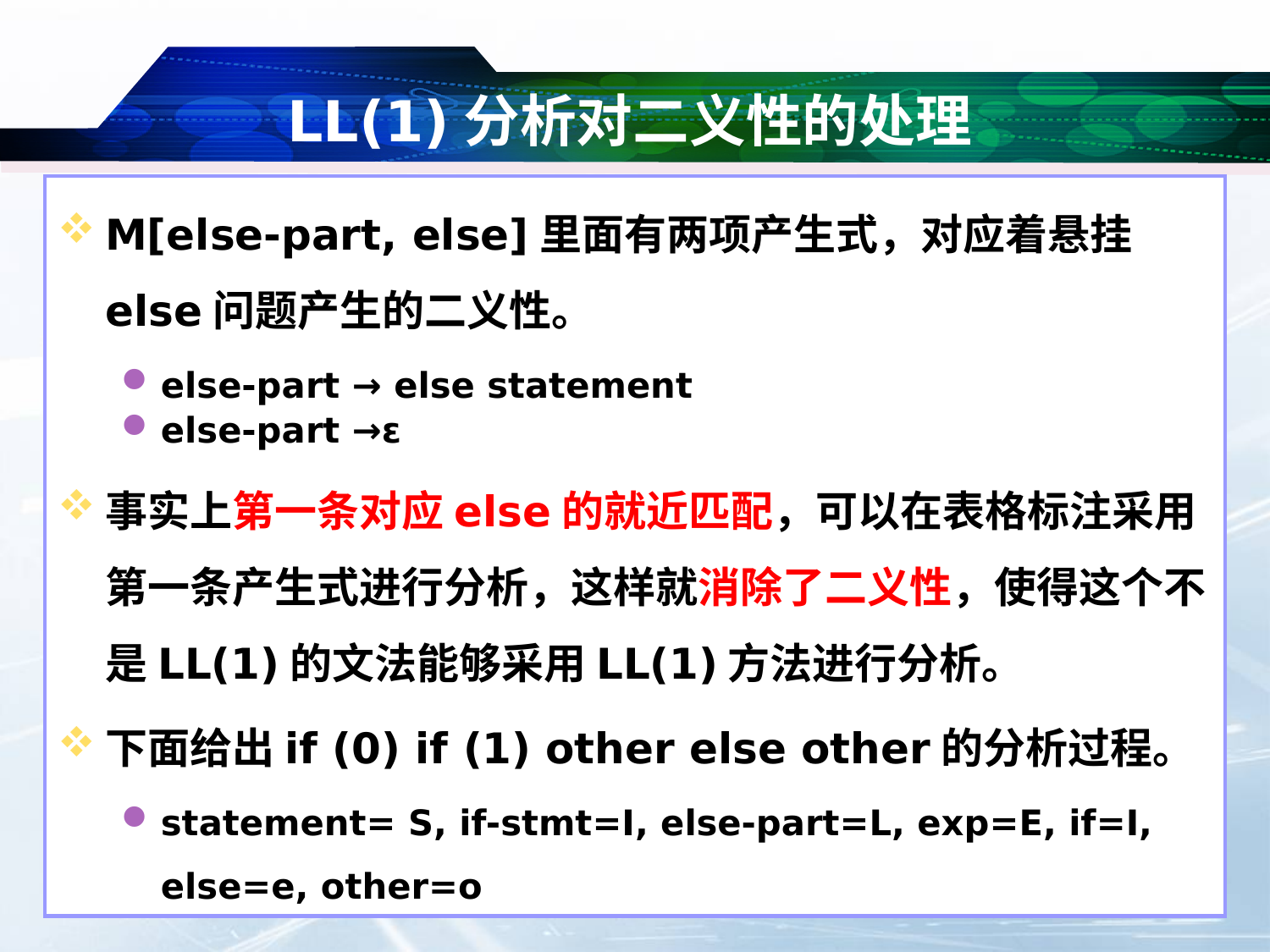

# LL(1)分析对二义性的处理
M[else-part, else]里面有两项产生式，对应着悬挂else问题产生的二义性。
else-part → else statement
else-part →ε
事实上第一条对应else的就近匹配，可以在表格标注采用第一条产生式进行分析，这样就消除了二义性，使得这个不是LL(1)的文法能够采用LL(1)方法进行分析。
下面给出if (0) if (1) other else other的分析过程。
statement= S, if-stmt=I, else-part=L, exp=E, if=I, else=e, other=o